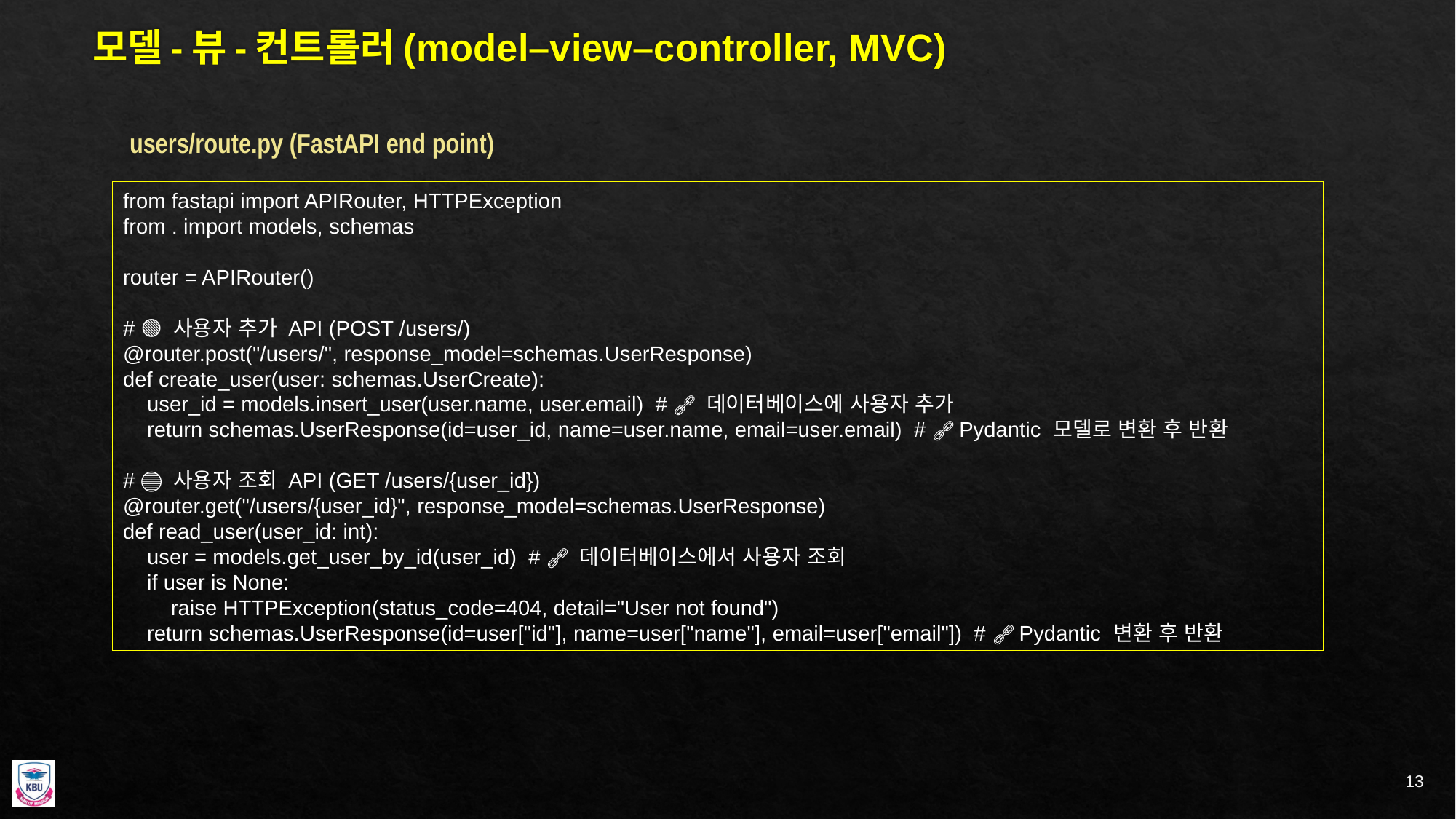

# 모델-뷰-컨트롤러(model–view–controller, MVC)
users/route.py (FastAPI end point)
from fastapi import APIRouter, HTTPException
from . import models, schemas

router = APIRouter()

# 🟢 사용자 추가 API (POST /users/)
@router.post("/users/", response_model=schemas.UserResponse)
def create_user(user: schemas.UserCreate):
    user_id = models.insert_user(user.name, user.email)  # 🔗 데이터베이스에 사용자 추가
    return schemas.UserResponse(id=user_id, name=user.name, email=user.email)  # 🔗 Pydantic 모델로 변환 후 반환

# 🔵 사용자 조회 API (GET /users/{user_id})
@router.get("/users/{user_id}", response_model=schemas.UserResponse)
def read_user(user_id: int):
    user = models.get_user_by_id(user_id)  # 🔗 데이터베이스에서 사용자 조회
    if user is None:
        raise HTTPException(status_code=404, detail="User not found")
    return schemas.UserResponse(id=user["id"], name=user["name"], email=user["email"])  # 🔗 Pydantic 변환 후 반환
13